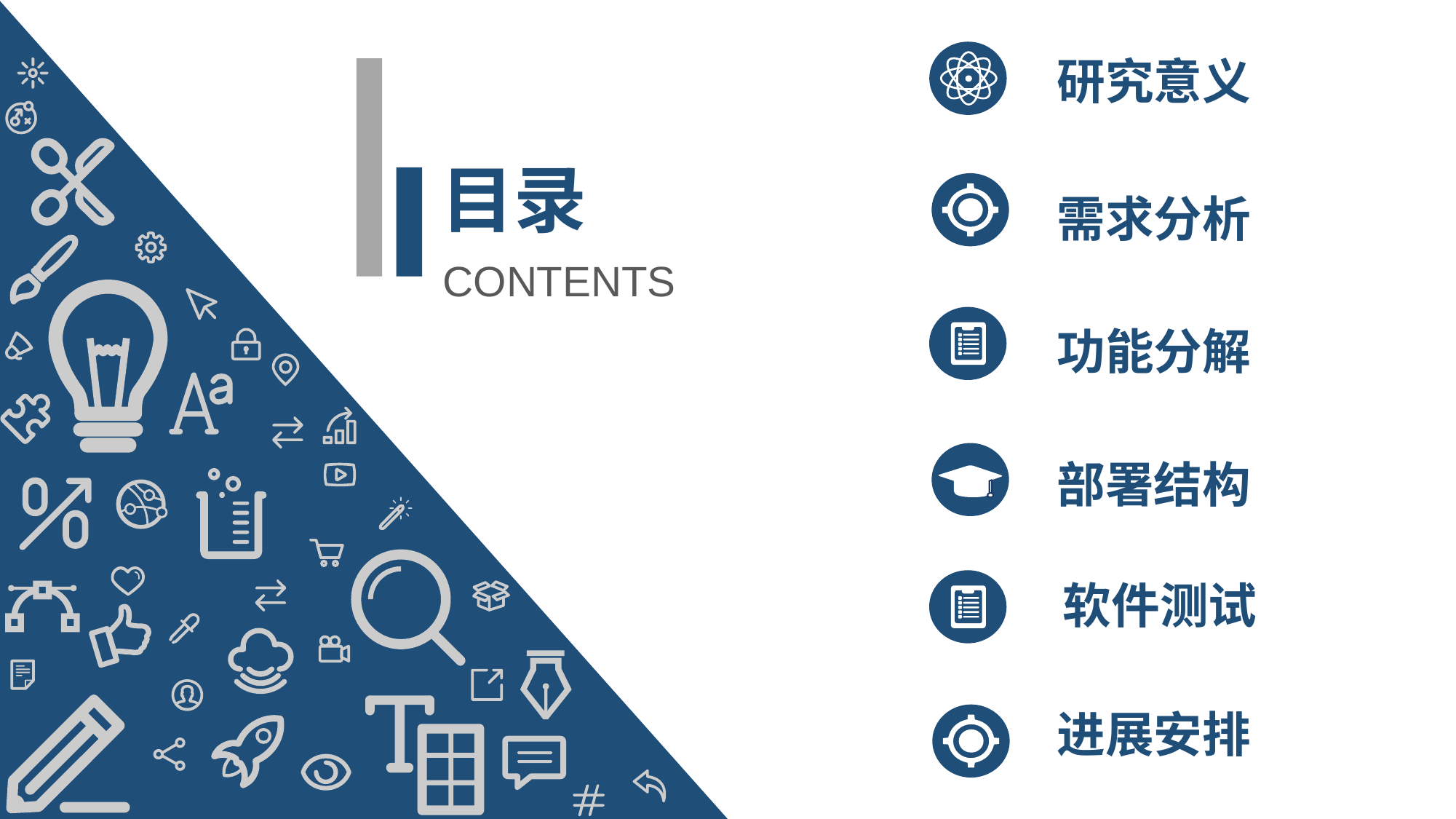

研究意义

目录

需求分析

CONTENTS

功能分解

部署结构

软件测试

进展安排